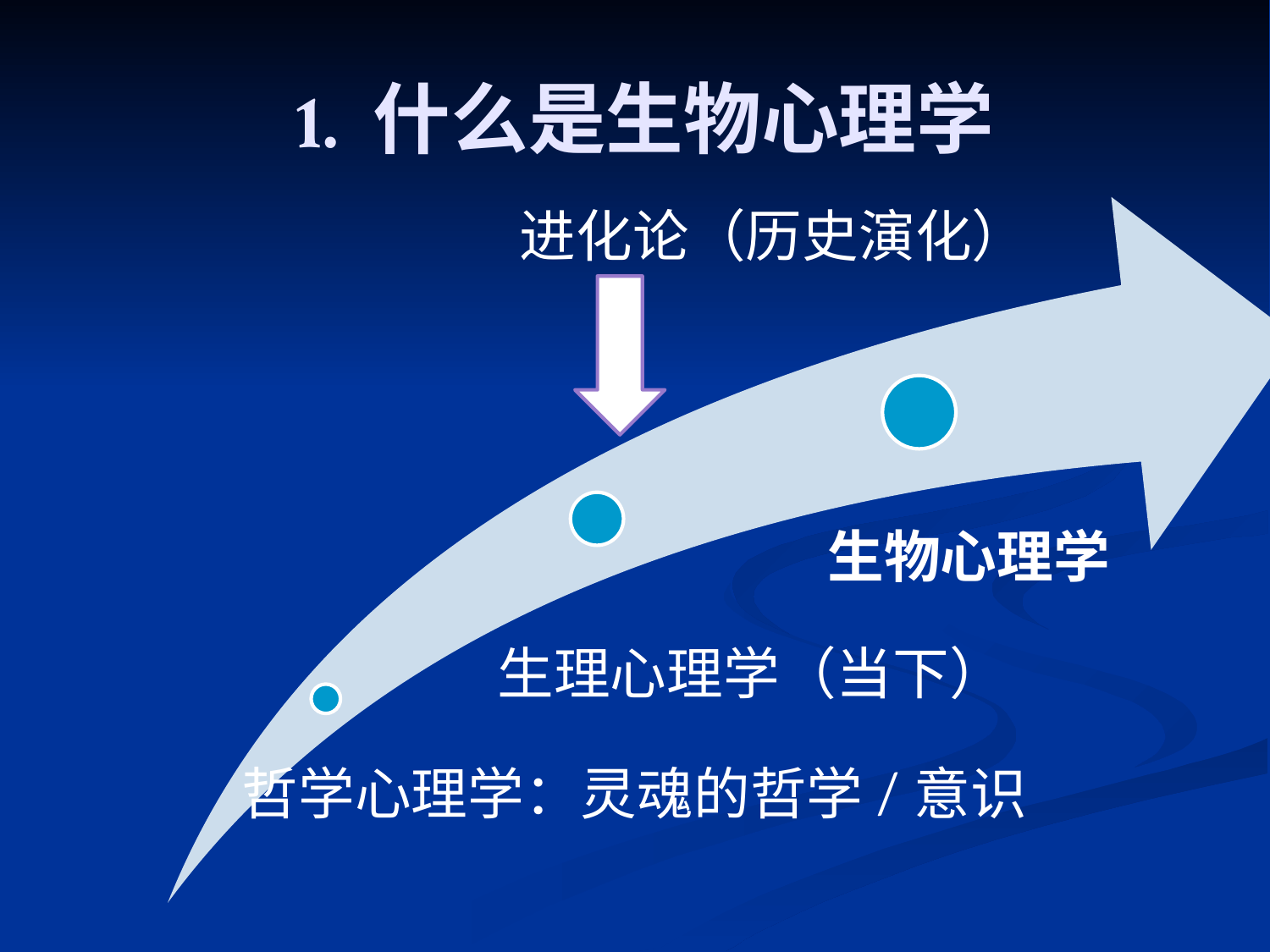

# 1. 什么是生物心理学
哲学心理学：灵魂的哲学/意识
生理心理学（当下）
生物心理学
进化论（历史演化）